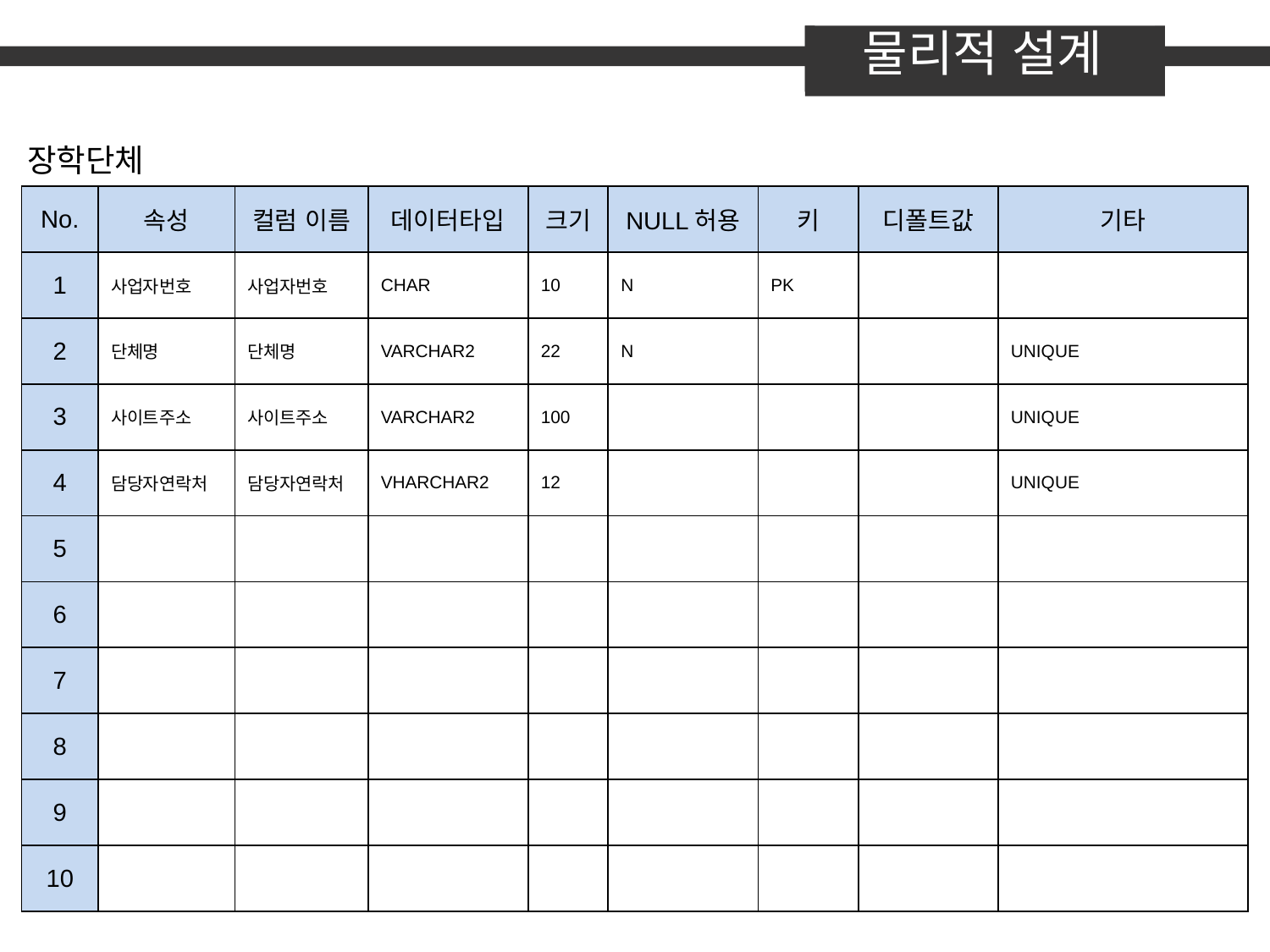

물리적 설계

장학단체
| No. | 속성 | 컬럼 이름 | 데이터타입 | 크기 | NULL허용 | 키 | 디폴트값 | 기타 |
| --- | --- | --- | --- | --- | --- | --- | --- | --- |
| 1 | 사업자번호 | 사업자번호 | CHAR | 10 | N | PK |  |  |
| 2 | 단체명 | 단체명 | VARCHAR2 | 22 | N |  |  | UNIQUE |
| 3 | 사이트주소 | 사이트주소 | VARCHAR2 | 100 |  |  |  | UNIQUE |
| 4 | 담당자연락처 | 담당자연락처 | VHARCHAR2 | 12 |  |  |  | UNIQUE |
| 5 |  |  |  |  |  |  |  |  |
| 6 |  |  |  |  |  |  |  |  |
| 7 |  |  |  |  |  |  |  |  |
| 8 |  |  |  |  |  |  |  |  |
| 9 |  |  |  |  |  |  |  |  |
| 10 |  |  |  |  |  |  |  |  |
내부 스키마 (테이블구조명세서)…